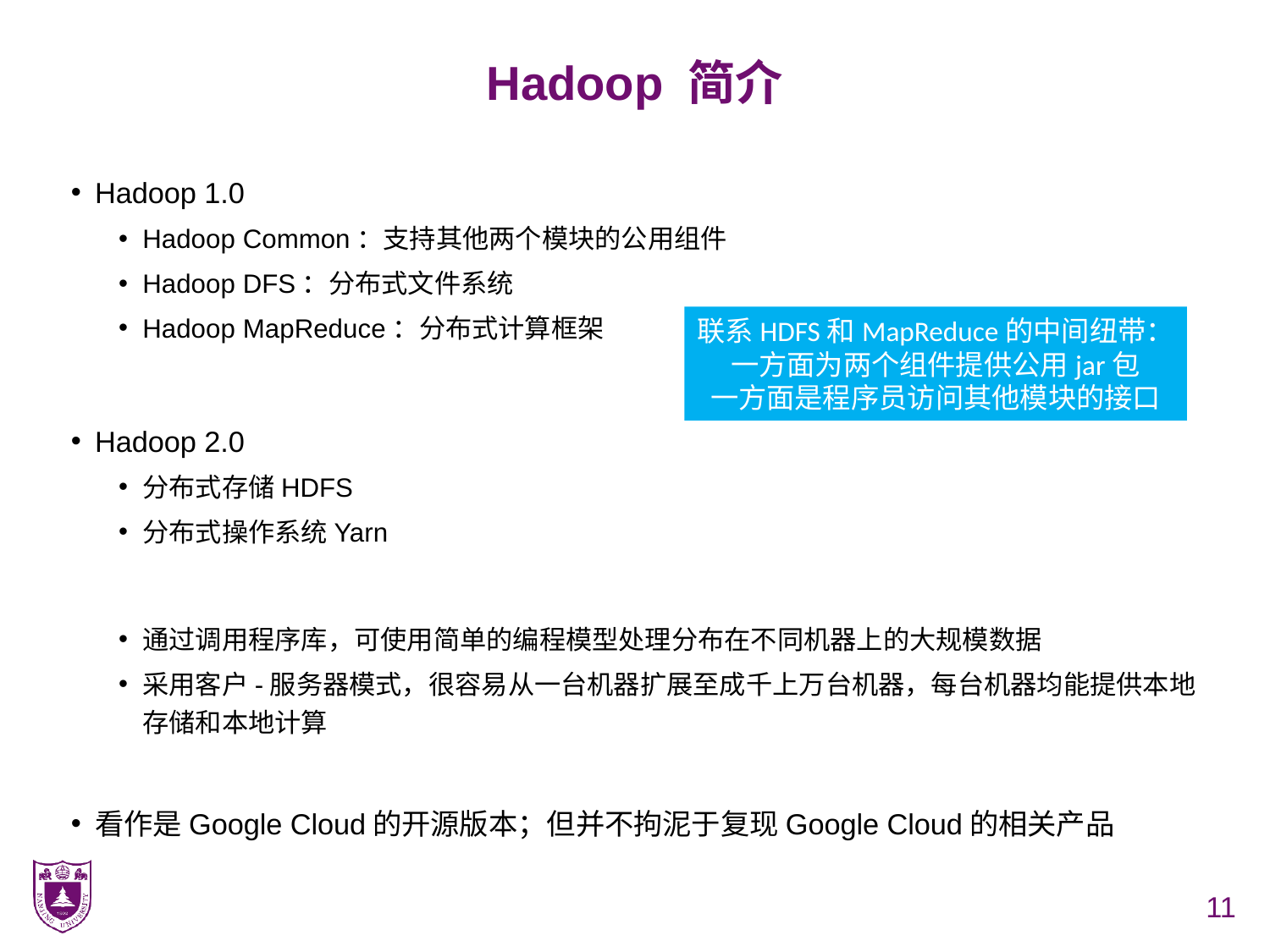

# Hadoop 简介
Hadoop 1.0
Hadoop Common：支持其他两个模块的公用组件
Hadoop DFS：分布式文件系统
Hadoop MapReduce：分布式计算框架

Hadoop 2.0
分布式存储HDFS
分布式操作系统Yarn

通过调用程序库，可使用简单的编程模型处理分布在不同机器上的大规模数据
采用客户-服务器模式，很容易从一台机器扩展至成千上万台机器，每台机器均能提供本地存储和本地计算

看作是Google Cloud的开源版本；但并不拘泥于复现Google Cloud的相关产品
联系HDFS和MapReduce的中间纽带：
一方面为两个组件提供公用jar包
一方面是程序员访问其他模块的接口
11